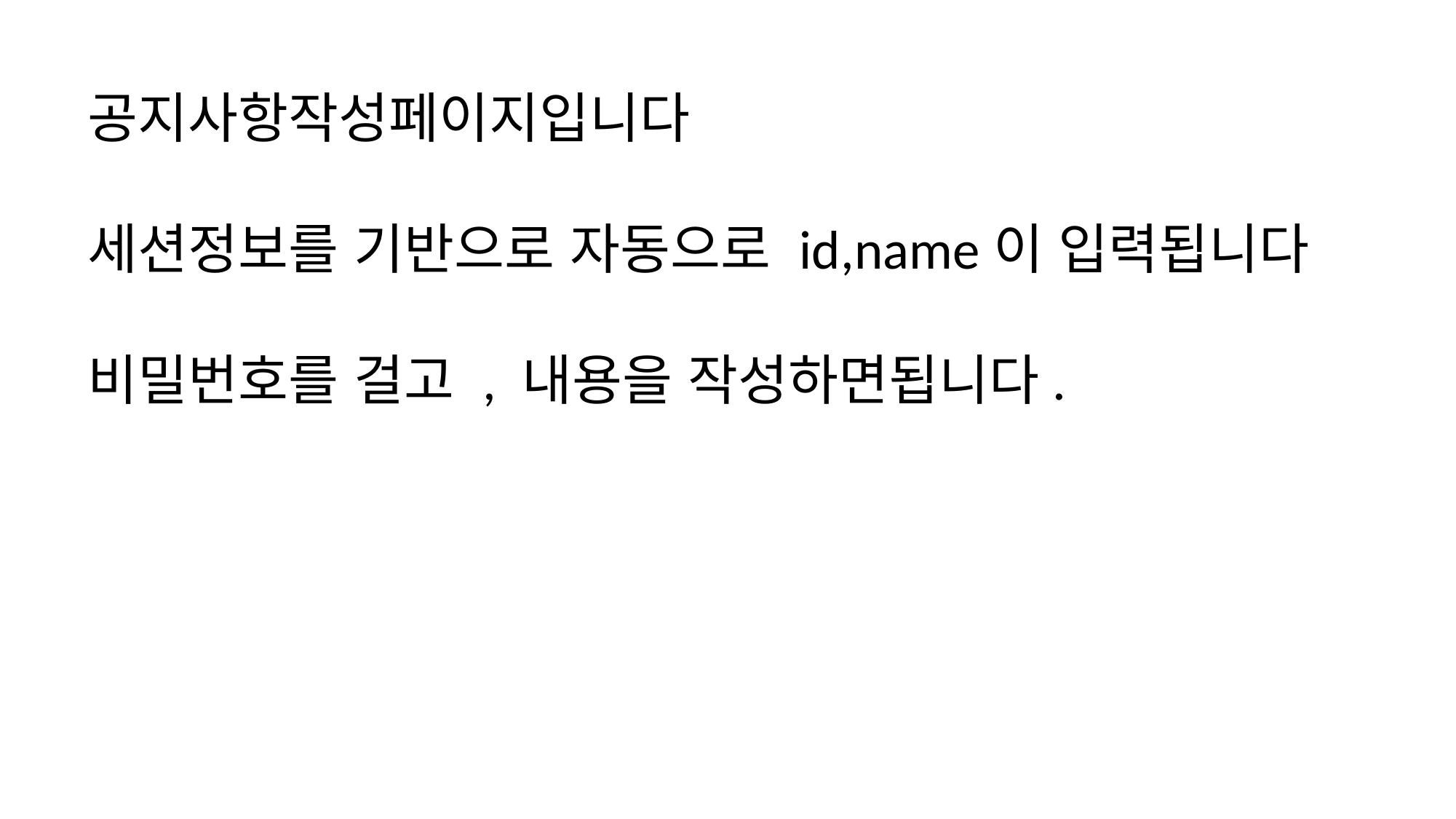

공지사항작성페이지입니다

세션정보를 기반으로 자동으로 id,name이 입력됩니다

비밀번호를 걸고 , 내용을 작성하면됩니다.